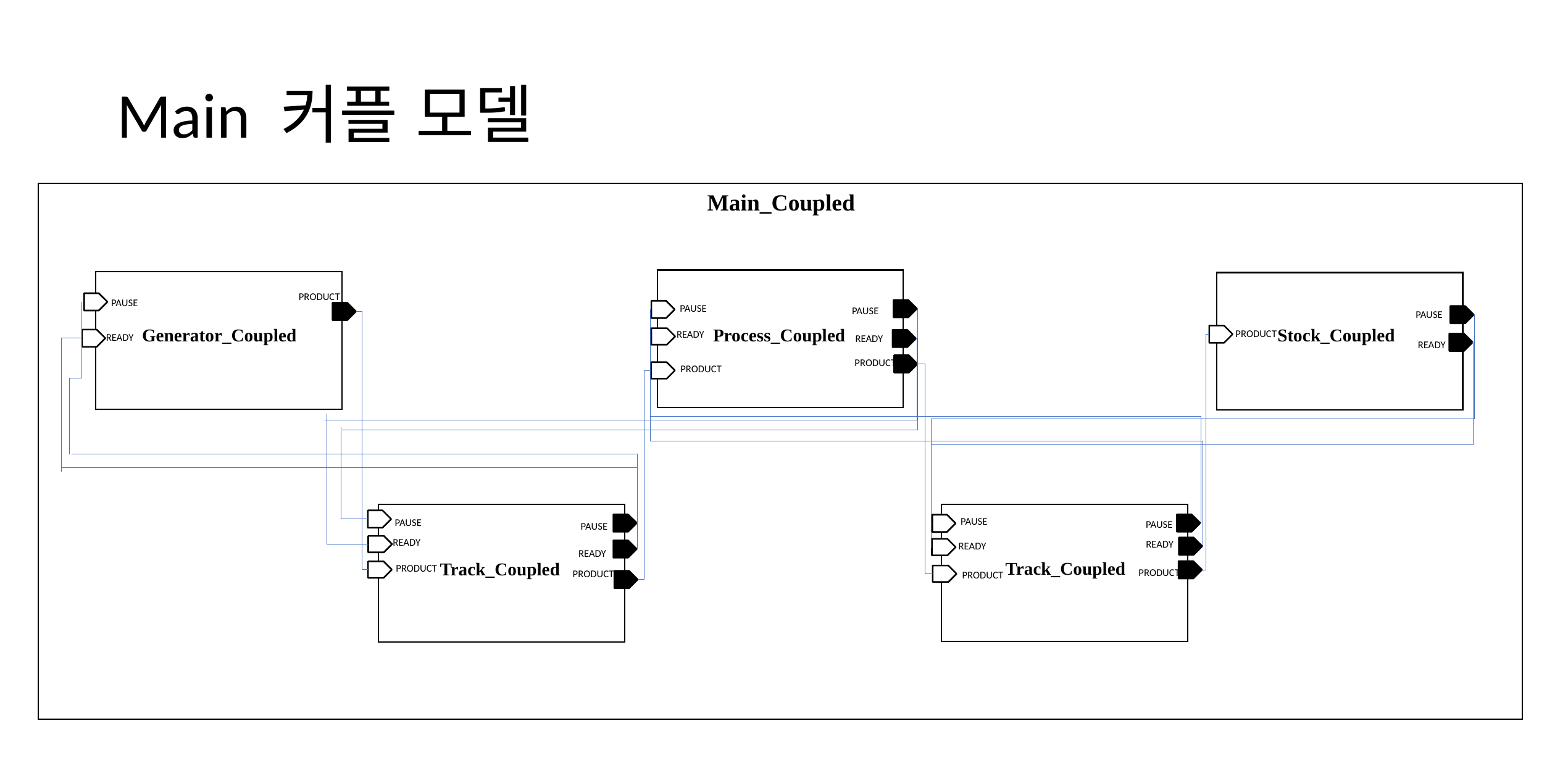

# Main 커플 모델

Main_Coupled

PRODUCT
PAUSE

PAUSE
PAUSE

PAUSE

Generator_Coupled
Process_Coupled
Stock_Coupled
PRODUCT
READY

READY
READY

READY
PRODUCT

PRODUCT

PAUSE

PAUSE
PAUSE

PAUSE
READY
READY
READY

READY
Track_Coupled
Track_Coupled
PRODUCT

PRODUCT
PRODUCT
PRODUCT